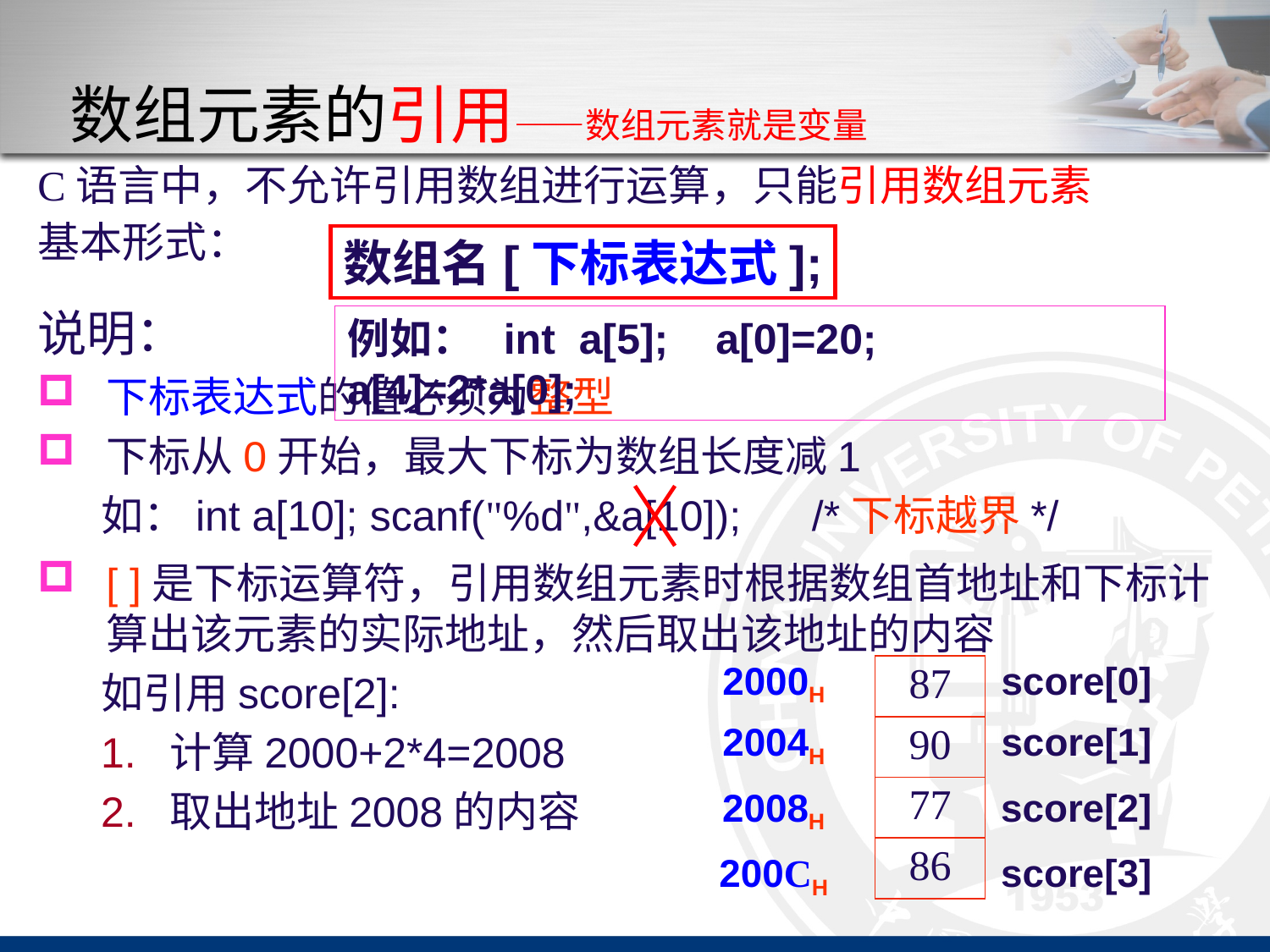

# 数组元素的引用——数组元素就是变量
C语言中，不允许引用数组进行运算，只能引用数组元素
基本形式：
数组名[下标表达式];
说明：
下标表达式的值必须为整型
下标从0开始，最大下标为数组长度减1
如：int a[10]; scanf("%d",&a[10]);      /*下标越界*/
[ ]是下标运算符，引用数组元素时根据数组首地址和下标计算出该元素的实际地址，然后取出该地址的内容
如引用score[2]:
计算2000+2*4=2008
取出地址2008的内容
例如：  int  a[5];    a[0]=20;    a[4]=2*a[0];

score[0]
score[1]
score[2]
score[3]
2000H
2004H
2008H
200CH
| 87 |
| --- |
| 90 |
| 77 |
| 86 |